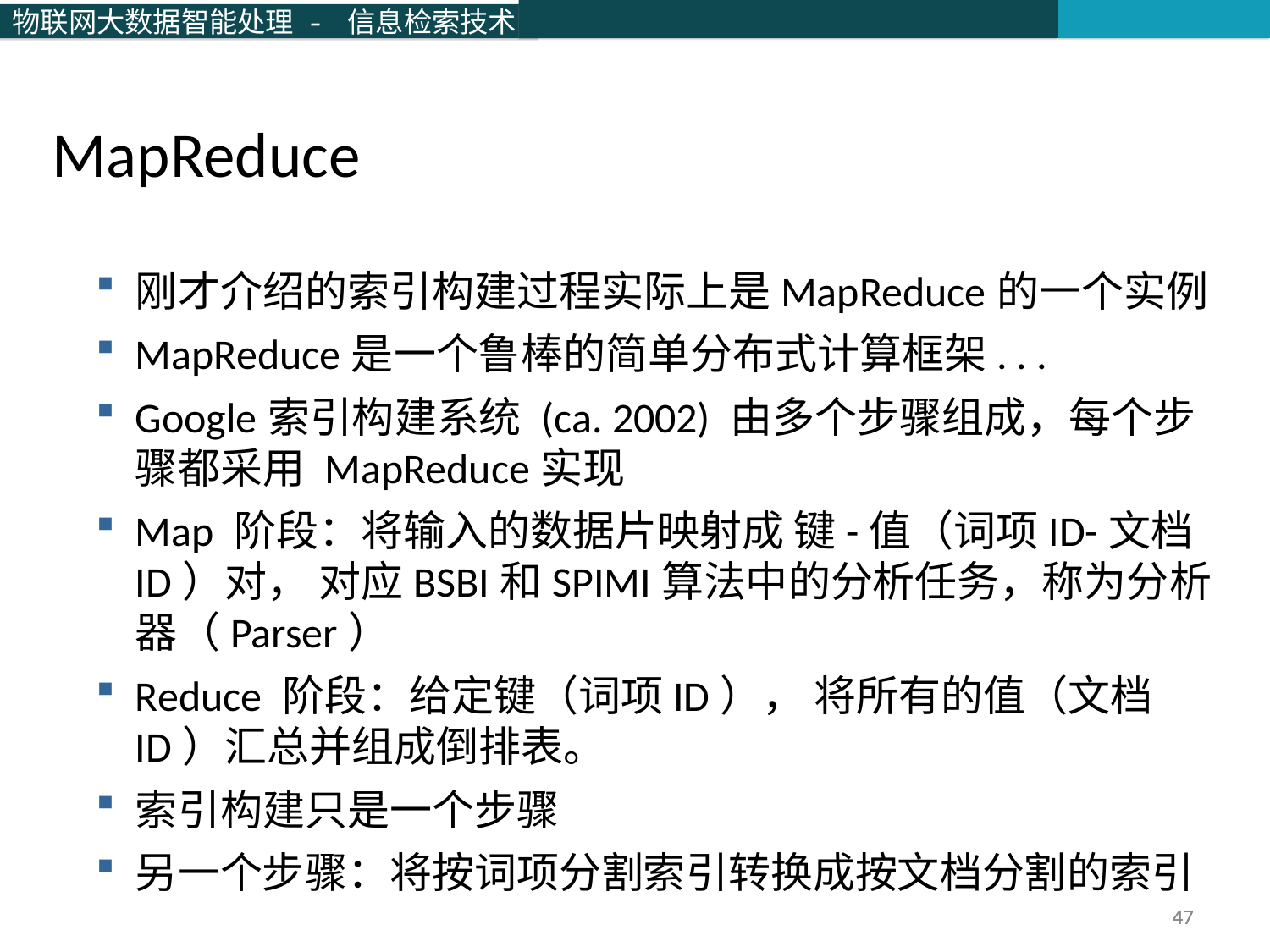

MapReduce
刚才介绍的索引构建过程实际上是MapReduce的一个实例
MapReduce是一个鲁棒的简单分布式计算框架. . .
Google索引构建系统 (ca. 2002) 由多个步骤组成，每个步骤都采用 MapReduce实现
Map 阶段：将输入的数据片映射成 键-值（词项ID-文档ID）对， 对应BSBI和SPIMI算法中的分析任务，称为分析器（Parser）
Reduce 阶段：给定键（词项ID）， 将所有的值（文档ID）汇总并组成倒排表。
索引构建只是一个步骤
另一个步骤：将按词项分割索引转换成按文档分割的索引
47
47